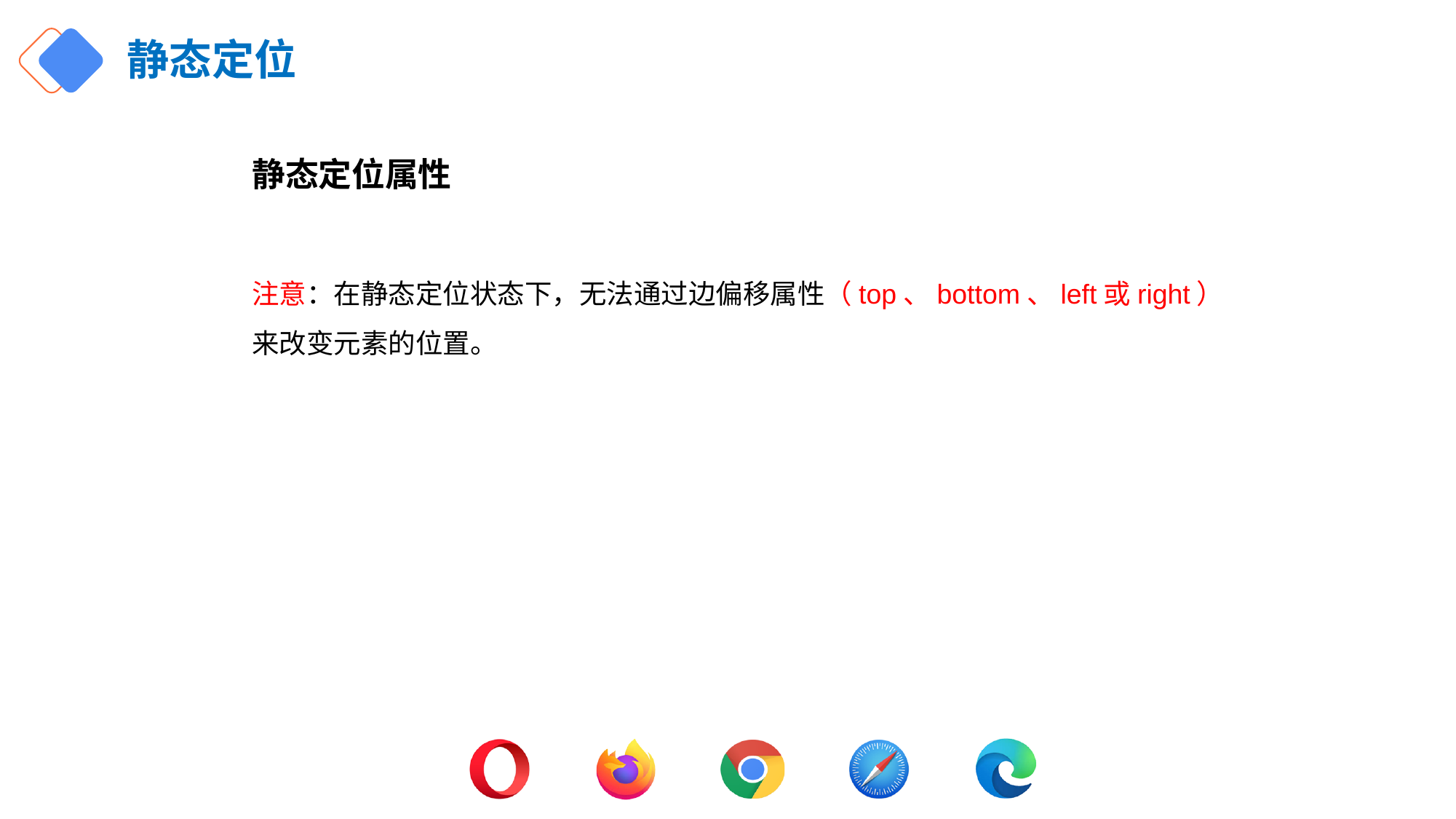

# 静态定位
静态定位属性
注意：在静态定位状态下，无法通过边偏移属性（top、bottom、left或right）来改变元素的位置。